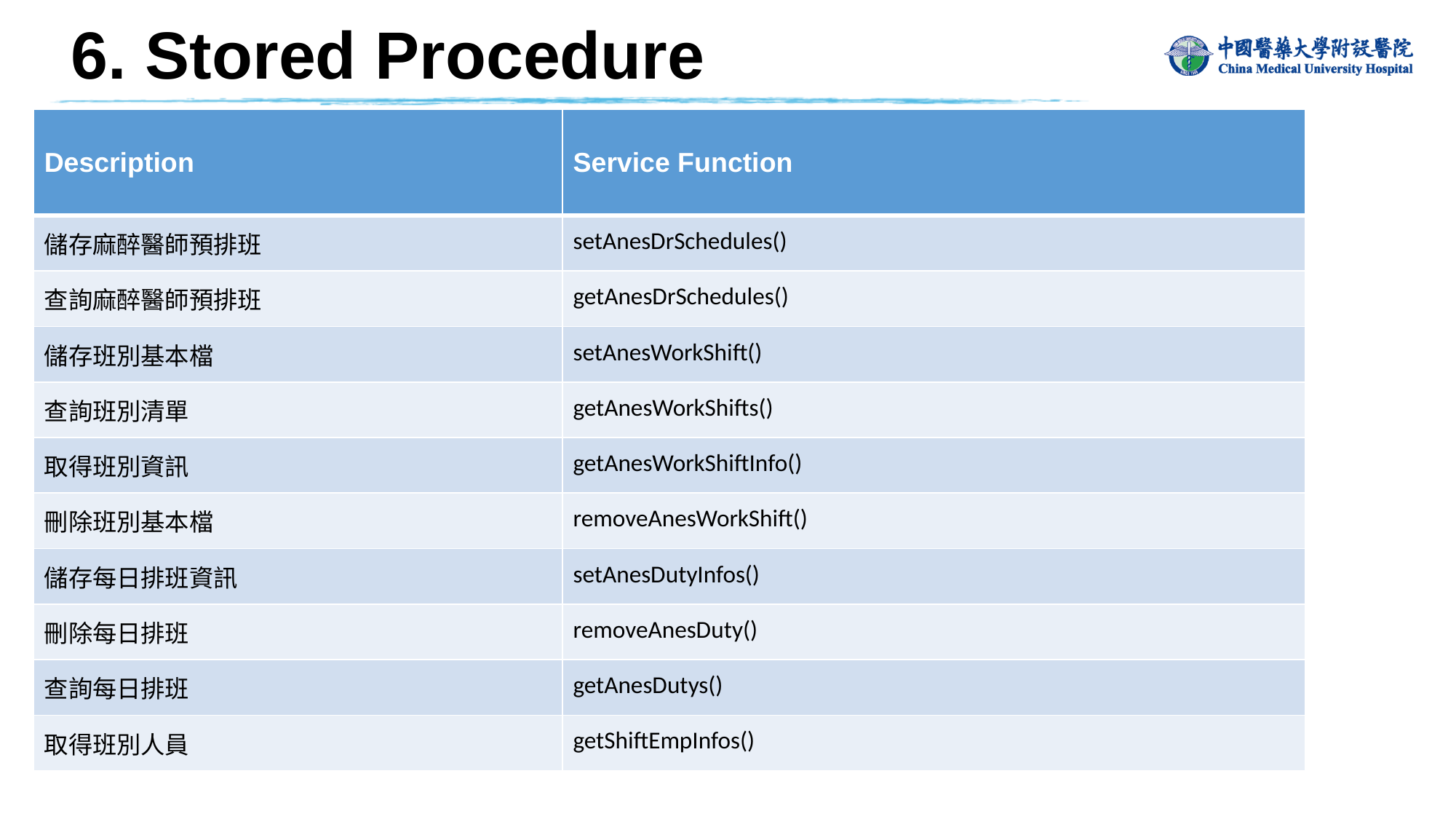

# 6. Stored Procedure
| Description | Service Function |
| --- | --- |
| 儲存麻醉醫師預排班 | setAnesDrSchedules() |
| 查詢麻醉醫師預排班 | getAnesDrSchedules() |
| 儲存班別基本檔 | setAnesWorkShift() |
| 查詢班別清單 | getAnesWorkShifts() |
| 取得班別資訊 | getAnesWorkShiftInfo() |
| 刪除班別基本檔 | removeAnesWorkShift() |
| 儲存每日排班資訊 | setAnesDutyInfos() |
| 刪除每日排班 | removeAnesDuty() |
| 查詢每日排班 | getAnesDutys() |
| 取得班別人員 | getShiftEmpInfos() |